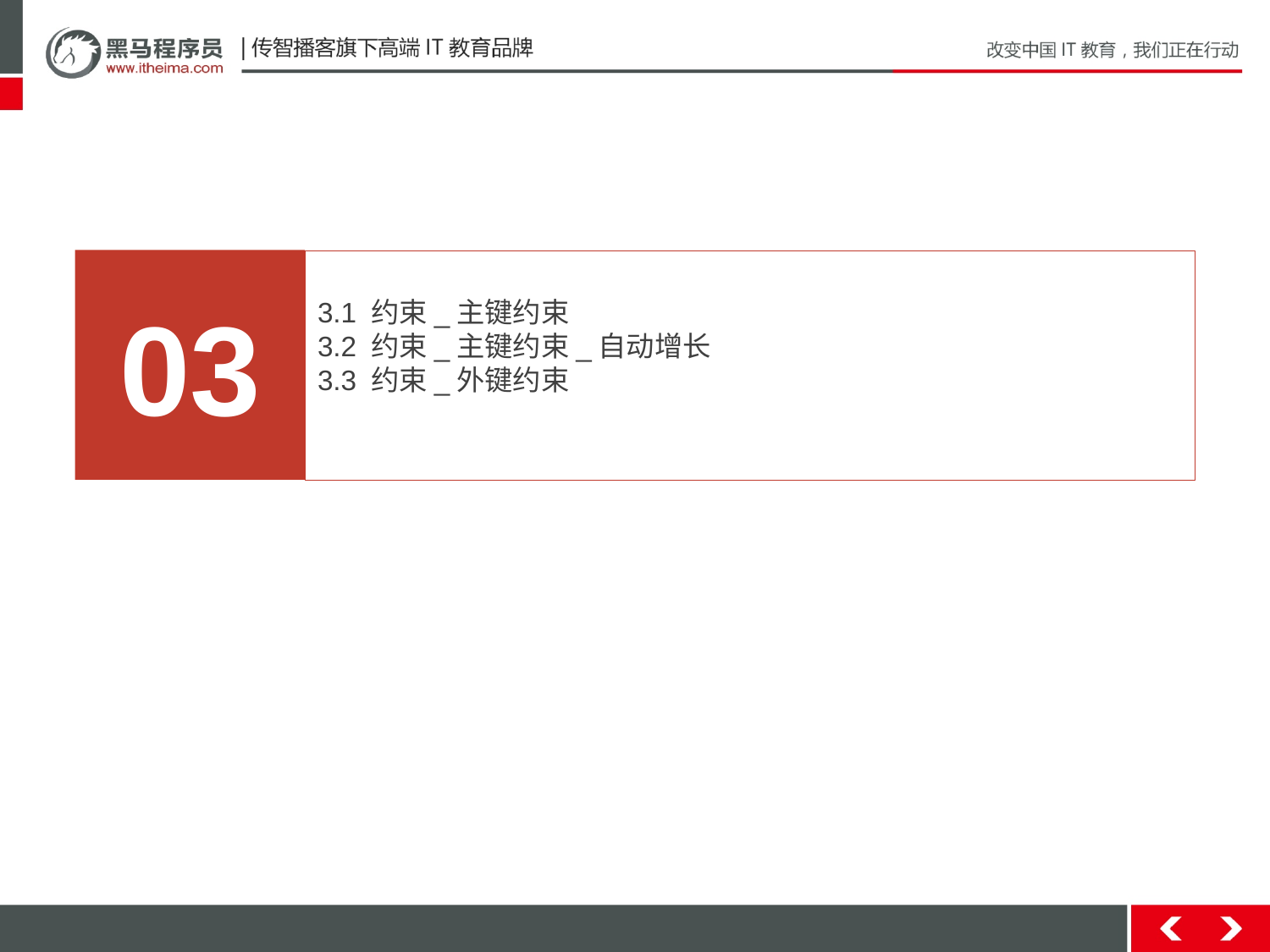

03

3.1 约束_主键约束
3.2 约束_主键约束_自动增长
3.3 约束_外键约束